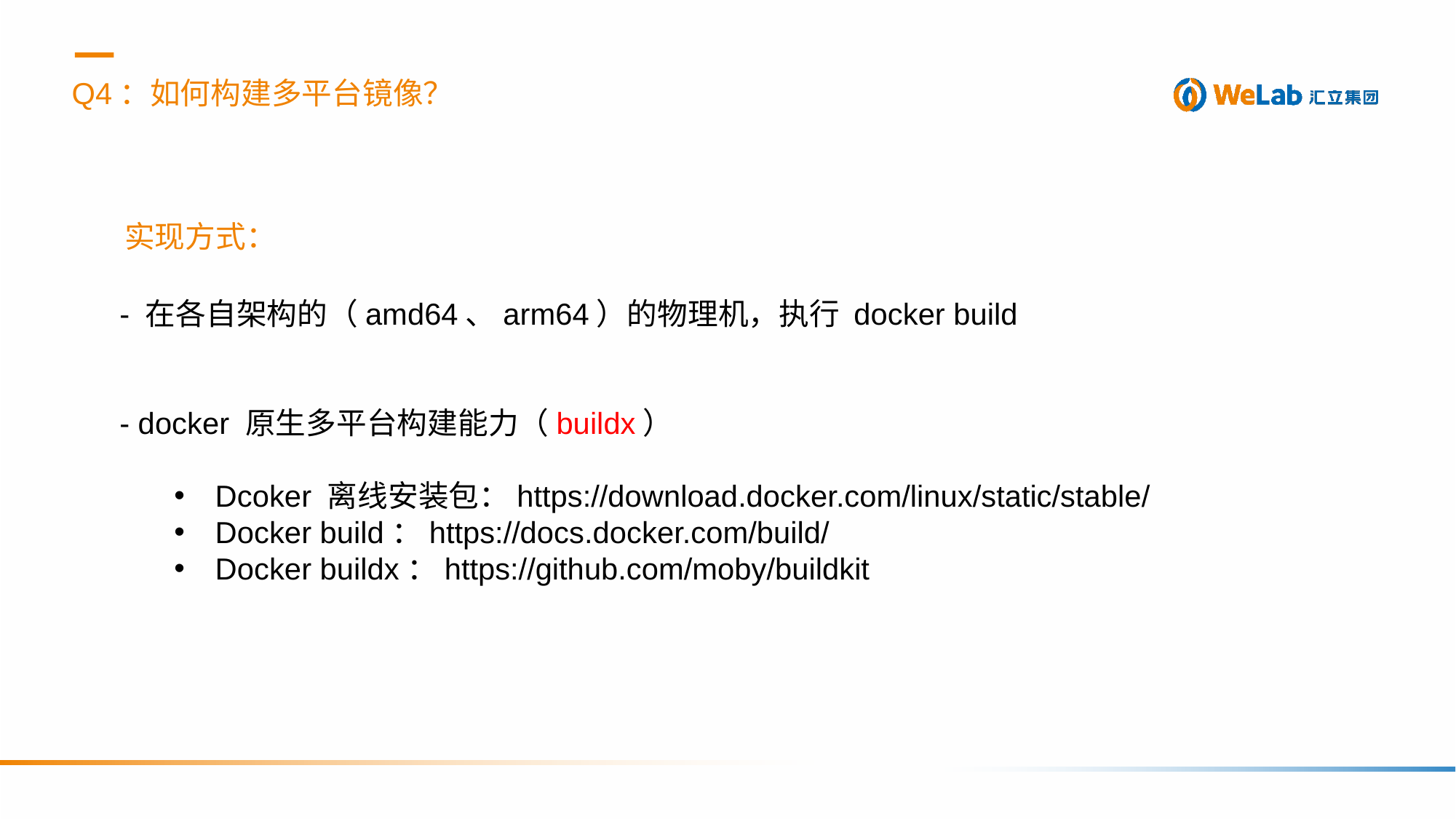

Q4：如何构建多平台镜像？
实现方式：
- 在各自架构的（amd64、arm64）的物理机，执行 docker build

- docker 原生多平台构建能力（buildx）

Dcoker 离线安装包：https://download.docker.com/linux/static/stable/
Docker build：https://docs.docker.com/build/
Docker buildx：https://github.com/moby/buildkit